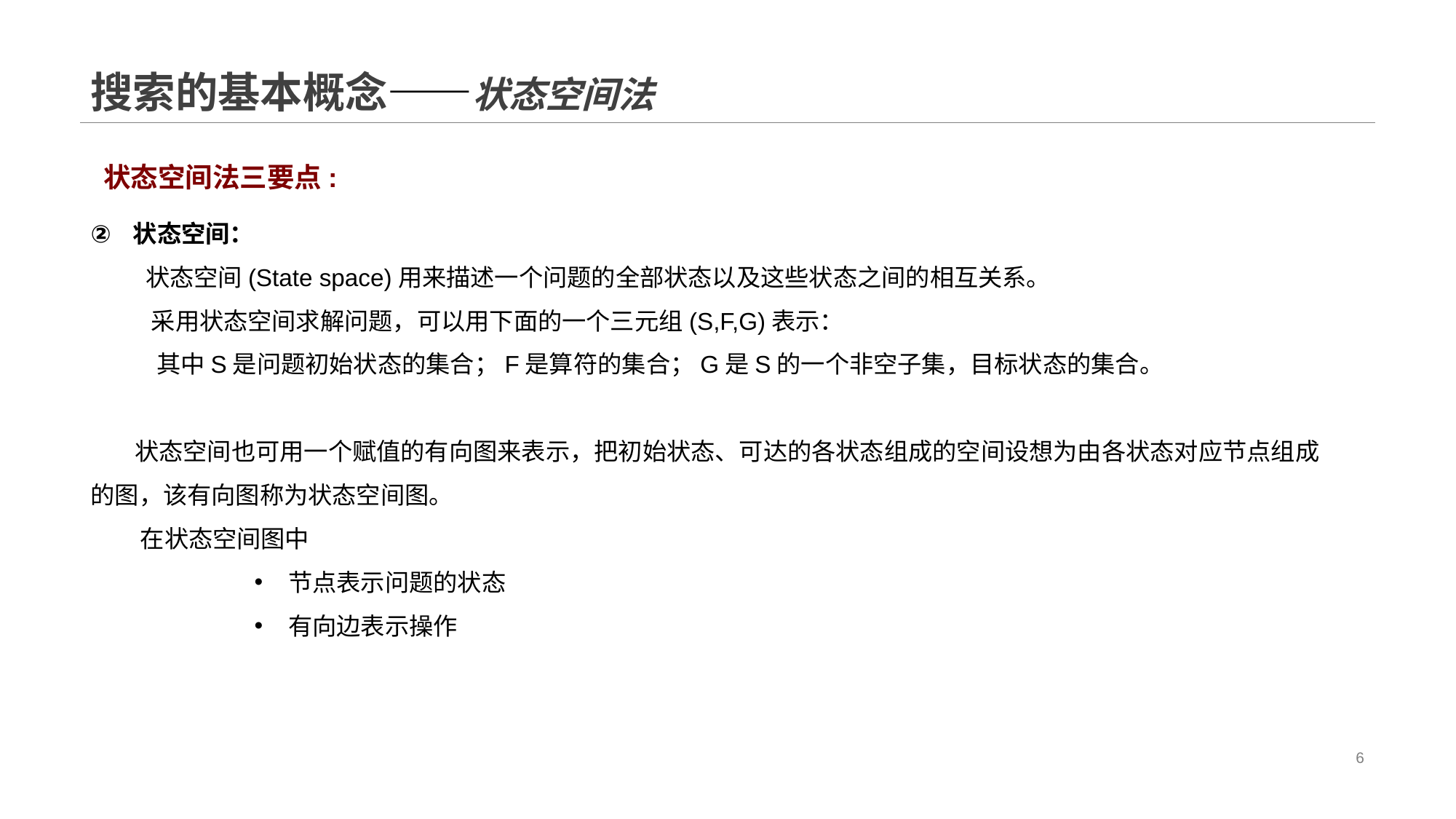

搜索的基本概念——状态空间法
 状态空间法三要点:
状态空间：
         状态空间(State space)用来描述一个问题的全部状态以及这些状态之间的相互关系。
          采用状态空间求解问题，可以用下面的一个三元组(S,F,G)表示：
           其中S是问题初始状态的集合；F是算符的集合；G是S的一个非空子集，目标状态的集合。

       状态空间也可用一个赋值的有向图来表示，把初始状态、可达的各状态组成的空间设想为由各状态对应节点组成的图，该有向图称为状态空间图。
        在状态空间图中
节点表示问题的状态
有向边表示操作

6